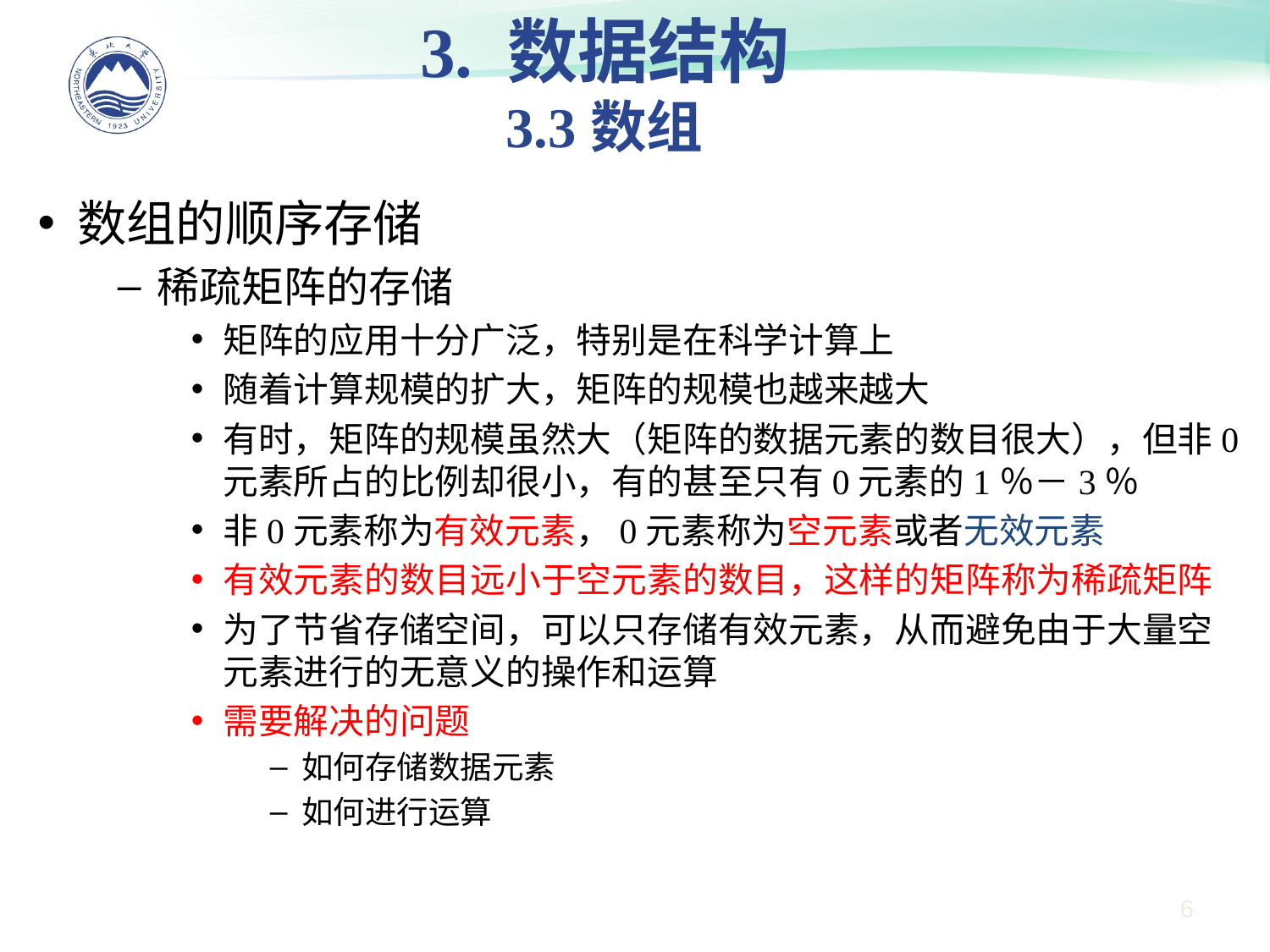

3. 数据结构
3.3数组
数组的顺序存储
稀疏矩阵的存储
矩阵的应用十分广泛，特别是在科学计算上
随着计算规模的扩大，矩阵的规模也越来越大
有时，矩阵的规模虽然大（矩阵的数据元素的数目很大），但非0元素所占的比例却很小，有的甚至只有0元素的1％－3％
非0元素称为有效元素，0元素称为空元素或者无效元素
有效元素的数目远小于空元素的数目，这样的矩阵称为稀疏矩阵
为了节省存储空间，可以只存储有效元素，从而避免由于大量空元素进行的无意义的操作和运算
需要解决的问题
如何存储数据元素
如何进行运算
6